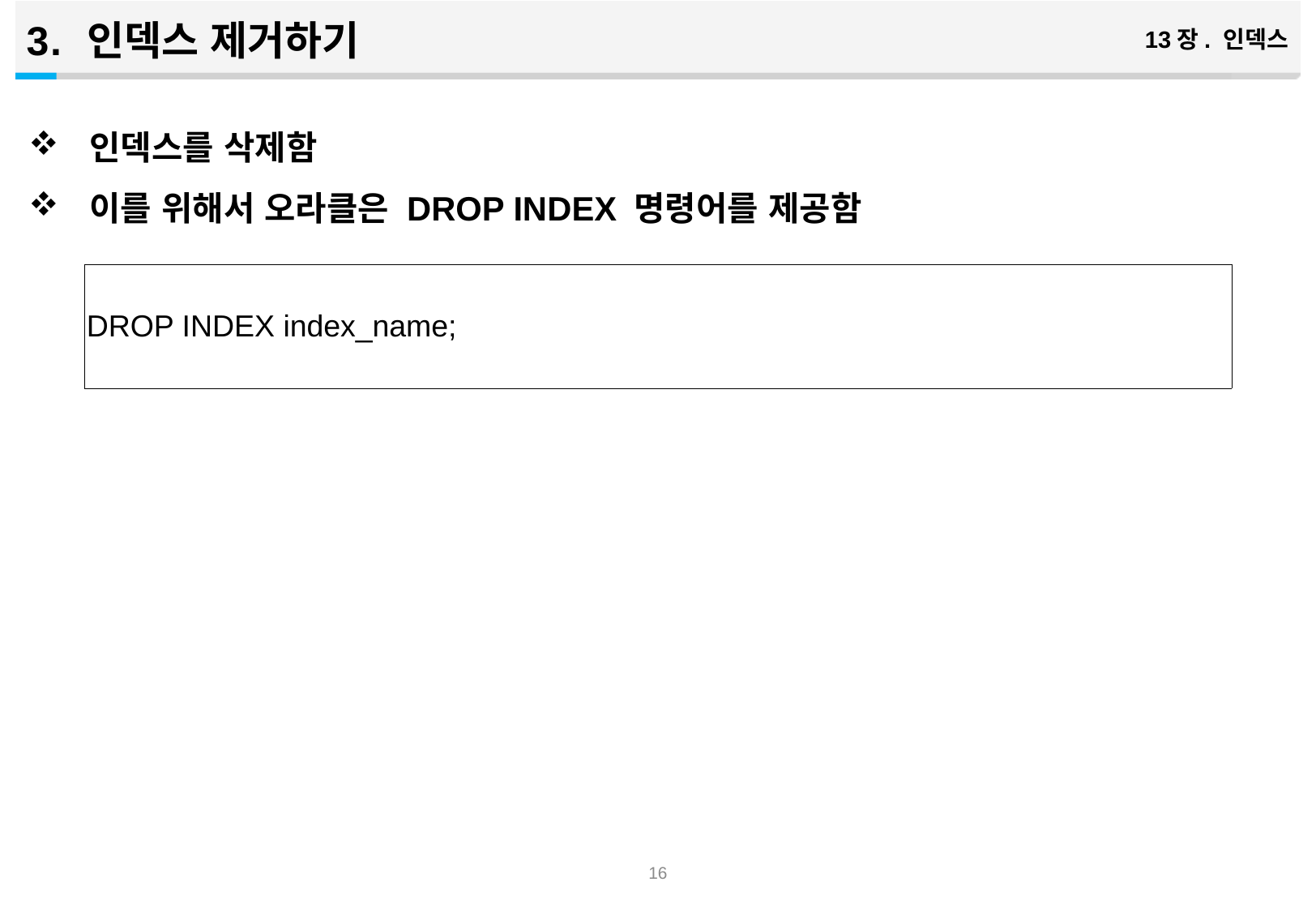

인덱스 제거하기
13장. 인덱스
인덱스를 삭제함
이를 위해서 오라클은 DROP INDEX 명령어를 제공함
| DROP INDEX index\_name; |
| --- |
16